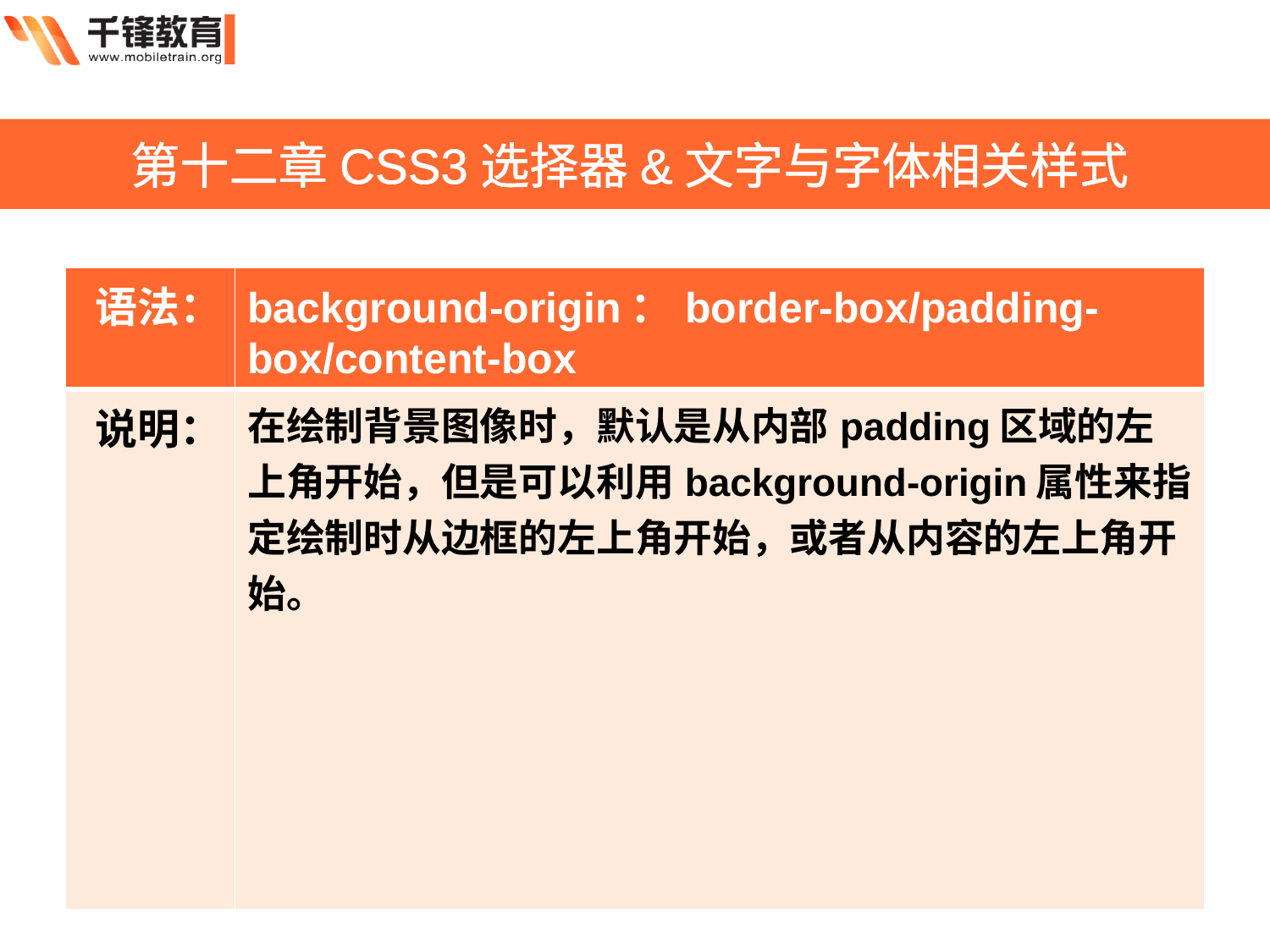

第十二章CSS3选择器&文字与字体相关样式
| 语法： | background-origin：border-box/padding-box/content-box |
| --- | --- |
| 说明： | 在绘制背景图像时，默认是从内部padding区域的左上角开始，但是可以利用background-origin属性来指定绘制时从边框的左上角开始，或者从内容的左上角开始。 |